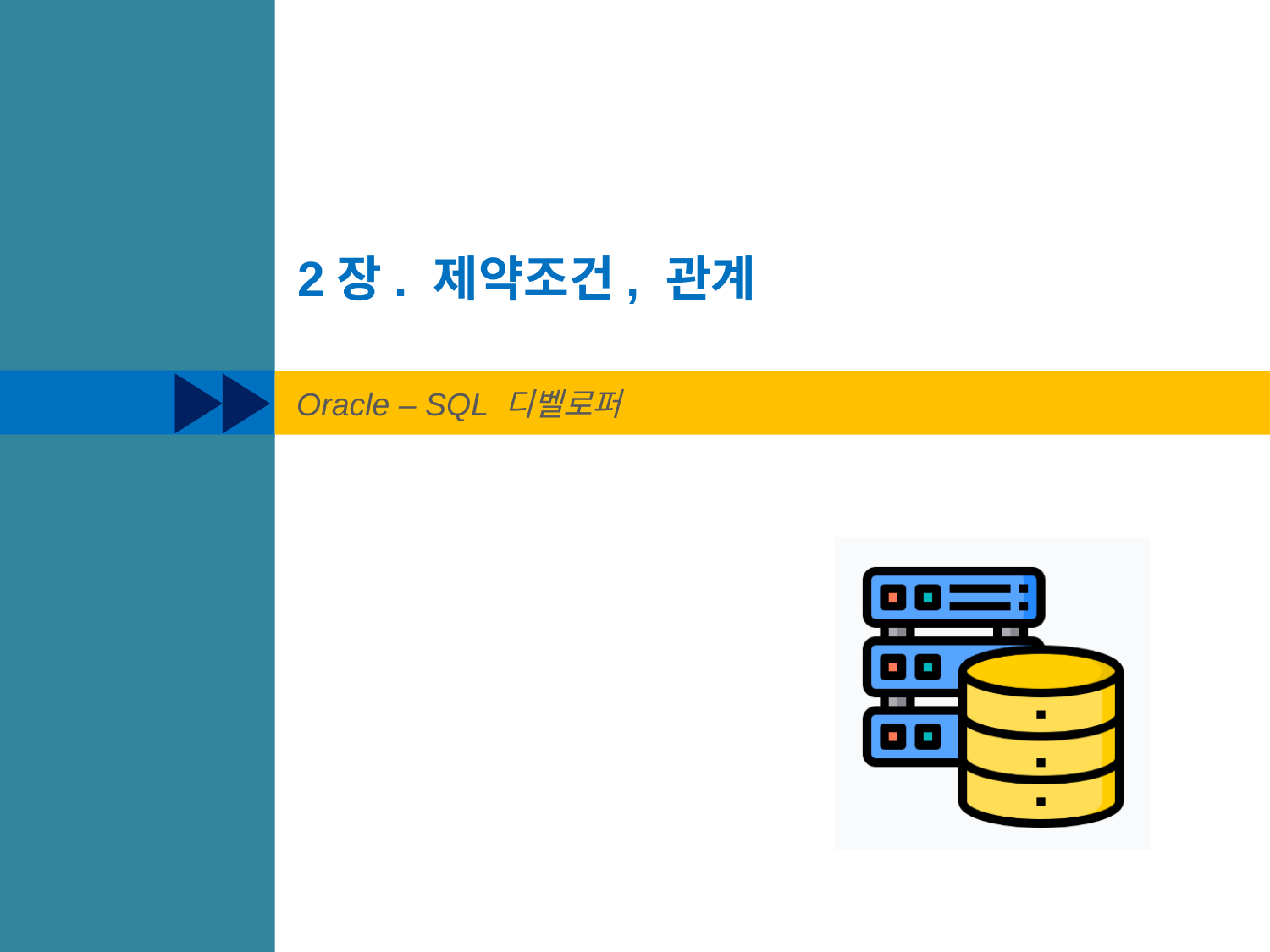

# 2장. 제약조건, 관계
 Oracle – SQL 디벨로퍼